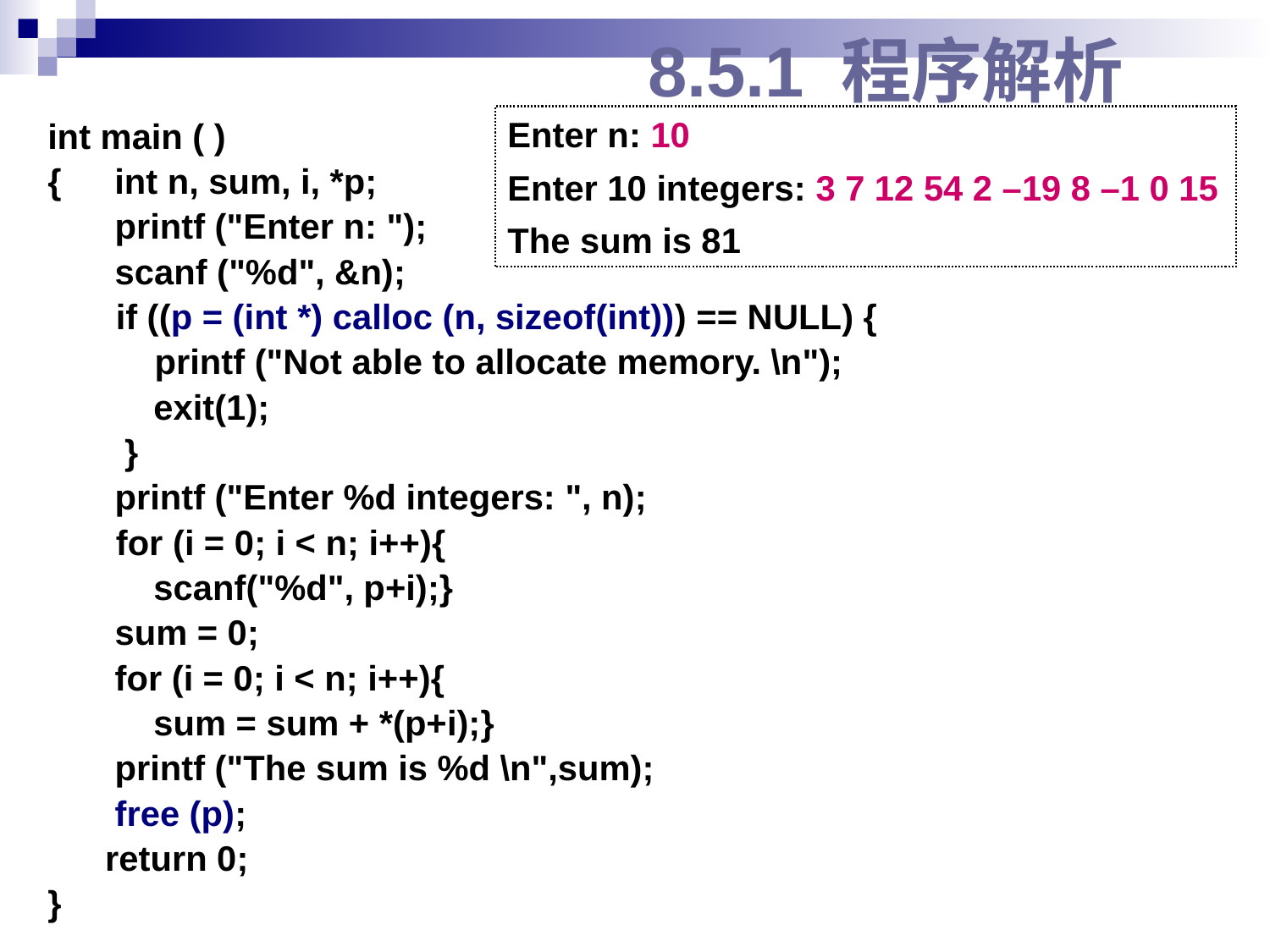

# 8.5.1 程序解析
Enter n: 10
Enter 10 integers: 3 7 12 54 2 –19 8 –1 0 15
The sum is 81
int main ( )
{	  int n, sum, i, *p;
 	  printf ("Enter n: ");
	  scanf ("%d", &n);
       if ((p = (int *) calloc (n, sizeof(int))) == NULL) {
           printf ("Not able to allocate memory. \n");
	      exit(1);
	   }
	  printf ("Enter %d integers: ", n);
       for (i = 0; i < n; i++){
	      scanf("%d", p+i);}
	  sum = 0;
	  for (i = 0; i < n; i++){
	      sum = sum + *(p+i);}
	  printf ("The sum is %d \n",sum);
	  free (p);
	 return 0;
}